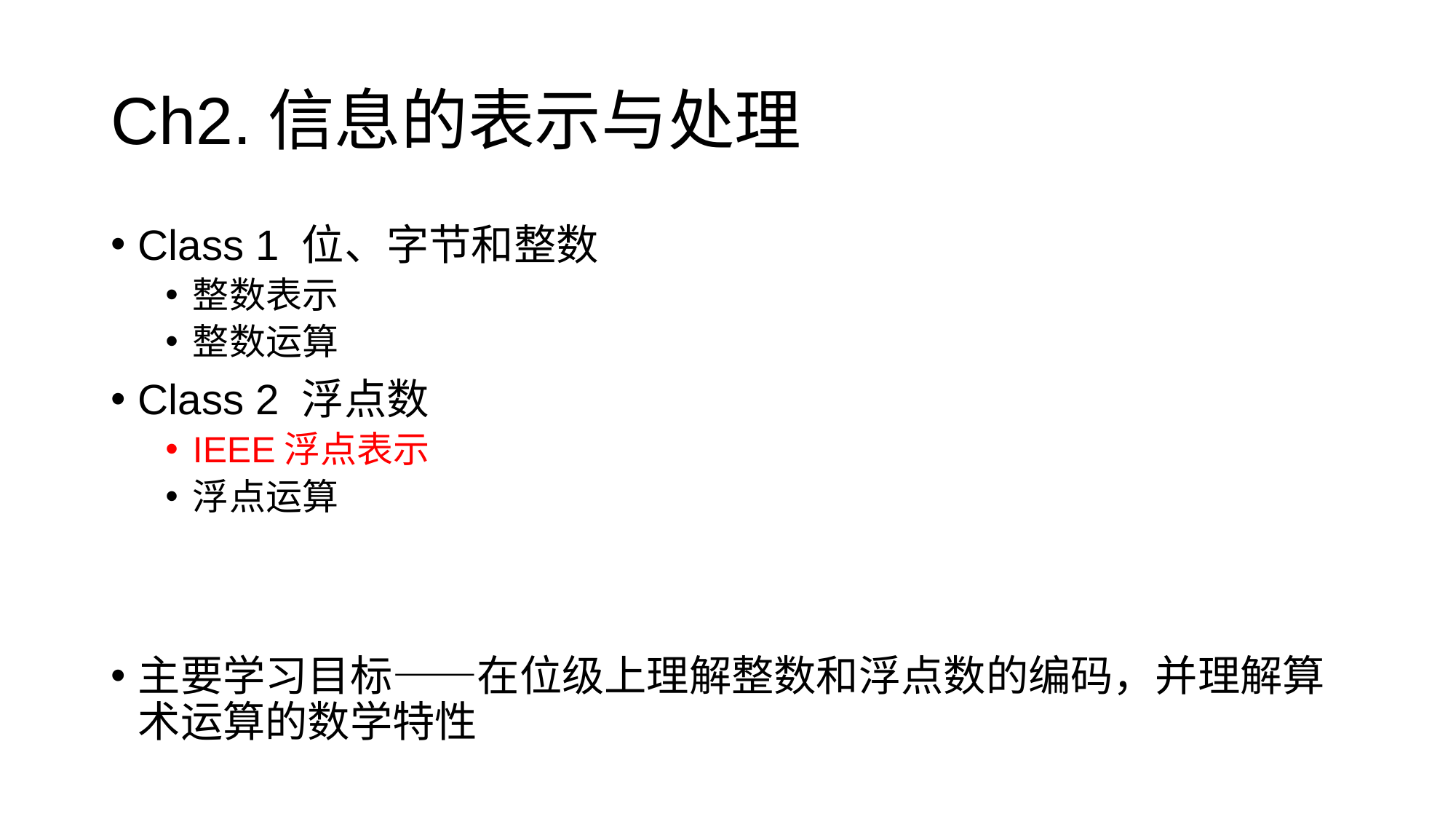

# Ch2.信息的表示与处理
Class 1 位、字节和整数
整数表示
整数运算
Class 2 浮点数
IEEE浮点表示
浮点运算

主要学习目标——在位级上理解整数和浮点数的编码，并理解算术运算的数学特性